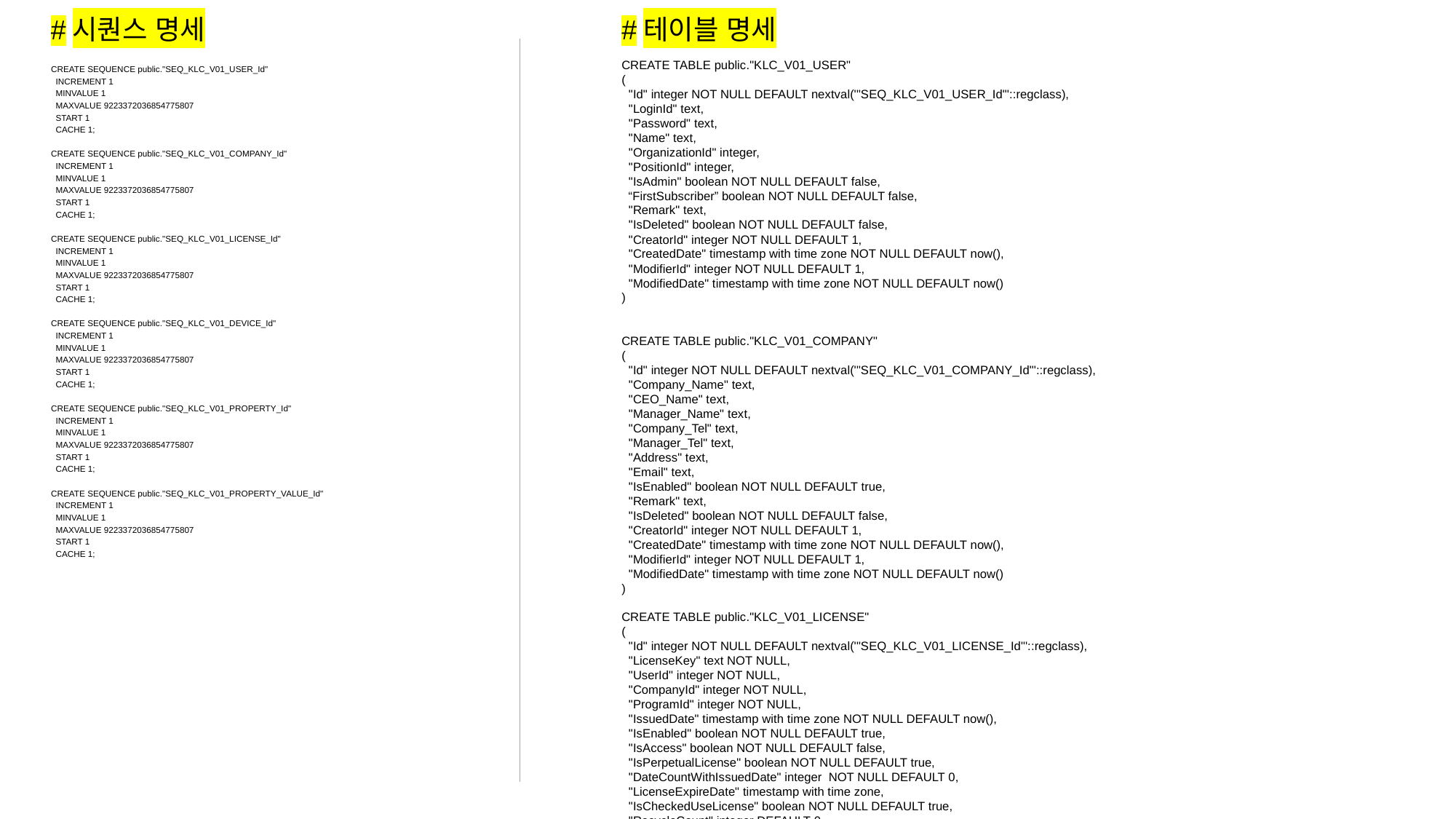

#시퀀스 명세
#테이블 명세
CREATE TABLE public."KLC_V01_USER"
(
  "Id" integer NOT NULL DEFAULT nextval('"SEQ_KLC_V01_USER_Id"'::regclass),
  "LoginId" text,
  "Password" text,
  "Name" text,
  "OrganizationId" integer,
  "PositionId" integer,
  "IsAdmin" boolean NOT NULL DEFAULT false,
  “FirstSubscriber” boolean NOT NULL DEFAULT false,
  "Remark" text,
  "IsDeleted" boolean NOT NULL DEFAULT false,
  "CreatorId" integer NOT NULL DEFAULT 1,
  "CreatedDate" timestamp with time zone NOT NULL DEFAULT now(),
  "ModifierId" integer NOT NULL DEFAULT 1,
  "ModifiedDate" timestamp with time zone NOT NULL DEFAULT now()
)

CREATE TABLE public."KLC_V01_COMPANY"
(
  "Id" integer NOT NULL DEFAULT nextval('"SEQ_KLC_V01_COMPANY_Id"'::regclass),
  "Company_Name" text,
  "CEO_Name" text,
  "Manager_Name" text,
  "Company_Tel" text,
  "Manager_Tel" text,
  "Address" text,
  "Email" text,
  "IsEnabled" boolean NOT NULL DEFAULT true,
  "Remark" text,
  "IsDeleted" boolean NOT NULL DEFAULT false,
  "CreatorId" integer NOT NULL DEFAULT 1,
  "CreatedDate" timestamp with time zone NOT NULL DEFAULT now(),
  "ModifierId" integer NOT NULL DEFAULT 1,
  "ModifiedDate" timestamp with time zone NOT NULL DEFAULT now()
)

CREATE TABLE public."KLC_V01_LICENSE"
(
  "Id" integer NOT NULL DEFAULT nextval('"SEQ_KLC_V01_LICENSE_Id"'::regclass),
  "LicenseKey" text NOT NULL,
  "UserId" integer NOT NULL,
  "CompanyId" integer NOT NULL,
  "ProgramId" integer NOT NULL,
  "IssuedDate" timestamp with time zone NOT NULL DEFAULT now(),
  "IsEnabled" boolean NOT NULL DEFAULT true,
  "IsAccess" boolean NOT NULL DEFAULT false,
  "IsPerpetualLicense" boolean NOT NULL DEFAULT true,
  "DateCountWithIssuedDate" integer  NOT NULL DEFAULT 0,
  "LicenseExpireDate" timestamp with time zone,
  "IsCheckedUseLicense" boolean NOT NULL DEFAULT true,
  "RecycleCount" integer DEFAULT 0,
  "Remark" text,
  "IsDeleted" boolean NOT NULL DEFAULT false,
  "CreatorId" integer NOT NULL DEFAULT 1,
  "CreatedDate" timestamp with time zone NOT NULL DEFAULT now(),
  "ModifierId" integer NOT NULL DEFAULT 1,
  "ModifiedDate" timestamp with time zone NOT NULL DEFAULT now()
)

CREATE TABLE public."KLC_V01_DEVICE"
(
  "Id" integer NOT NULL DEFAULT nextval('"SEQ_KLC_V01_DEVICE_Id"'::regclass),
  "LicenseId" integer NOT NULL,
  "CompanyId" integer NOT NULL,
  "MacAddress" text,
  "ExternalIpAddress" text,
  "InternalIpAddress" text,
  "SerialNo" text,
  "PC_UserName" text,
  "PC_DeviceName" text,
  "Remark" text,
  "IsDeleted" boolean NOT NULL DEFAULT false,
  "CreatorId" integer NOT NULL DEFAULT 1,
  "CreatedDate" timestamp with time zone NOT NULL DEFAULT now(),
  "ModifierId" integer NOT NULL DEFAULT 1,
  "ModifiedDate" timestamp with time zone NOT NULL DEFAULT now()
)

CREATE TABLE public."KLC_V01_PROPERTY"
(
  "Id" integer NOT NULL DEFAULT nextval('"SEQ_KLC_V01_PROPERTY_Id"'::regclass),
  "Code" text,
  "Kind" text,
  "Remark" text,
  "IsDeleted" boolean NOT NULL DEFAULT false,
  "CreatorId" integer NOT NULL DEFAULT 1,
  "CreatedDate" timestamp with time zone NOT NULL DEFAULT now(),
  "ModifierId" integer NOT NULL DEFAULT 1,
  "ModifiedDate" timestamp with time zone NOT NULL DEFAULT now()
)

CREATE TABLE public."KLC_V01_PROPERTY_VALUE"
(
  "Id" integer NOT NULL DEFAULT nextval('"SEQ_KLC_V01_PROPERTY_VALUE_Id"'::regclass),
  "PropertyId" integer NOT NULL,
  "Text" text,
  "Value" text,
  "Remark" text,
  "IsDeleted" boolean NOT NULL DEFAULT false,
  "CreatorId" integer NOT NULL DEFAULT 1,
  "CreatedDate" timestamp with time zone NOT NULL DEFAULT now(),
  "ModifierId" integer NOT NULL DEFAULT 1,
  "ModifiedDate" timestamp with time zone NOT NULL DEFAULT now()
)
CREATE SEQUENCE public."SEQ_KLC_V01_USER_Id"
  INCREMENT 1
  MINVALUE 1
  MAXVALUE 9223372036854775807
  START 1
  CACHE 1;

CREATE SEQUENCE public."SEQ_KLC_V01_COMPANY_Id"
  INCREMENT 1
  MINVALUE 1
  MAXVALUE 9223372036854775807
  START 1
  CACHE 1;

CREATE SEQUENCE public."SEQ_KLC_V01_LICENSE_Id"
  INCREMENT 1
  MINVALUE 1
  MAXVALUE 9223372036854775807
  START 1
  CACHE 1;

CREATE SEQUENCE public."SEQ_KLC_V01_DEVICE_Id"
  INCREMENT 1
  MINVALUE 1
  MAXVALUE 9223372036854775807
  START 1
  CACHE 1;

CREATE SEQUENCE public."SEQ_KLC_V01_PROPERTY_Id"
  INCREMENT 1
  MINVALUE 1
  MAXVALUE 9223372036854775807
  START 1
  CACHE 1;

CREATE SEQUENCE public."SEQ_KLC_V01_PROPERTY_VALUE_Id"
  INCREMENT 1
  MINVALUE 1
  MAXVALUE 9223372036854775807
  START 1
  CACHE 1;